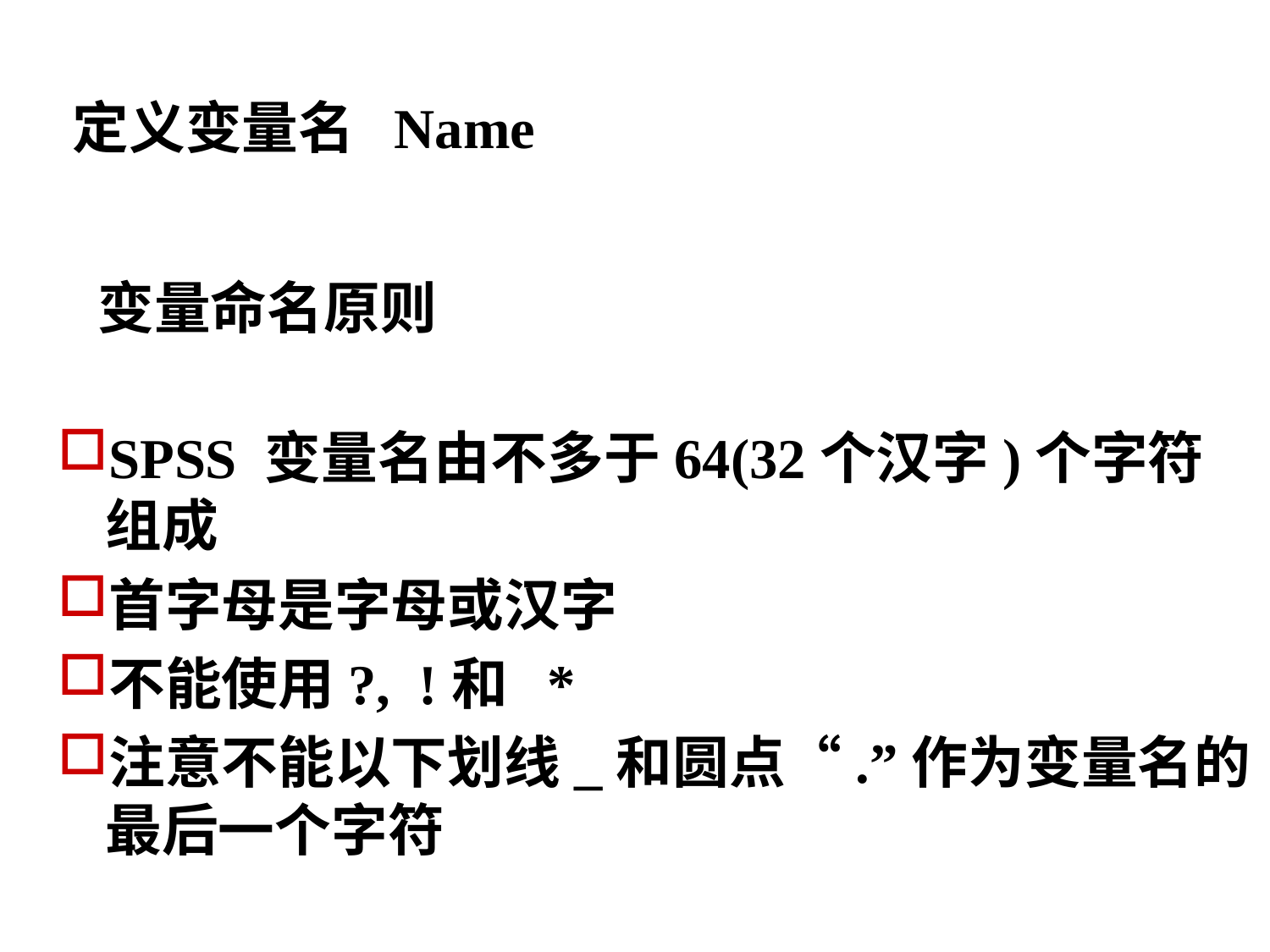

定义变量名  Name
变量命名原则
SPSS 变量名由不多于64(32个汉字)个字符组成
首字母是字母或汉字
不能使用?,  !和  *
注意不能以下划线_和圆点“.”作为变量名的最后一个字符